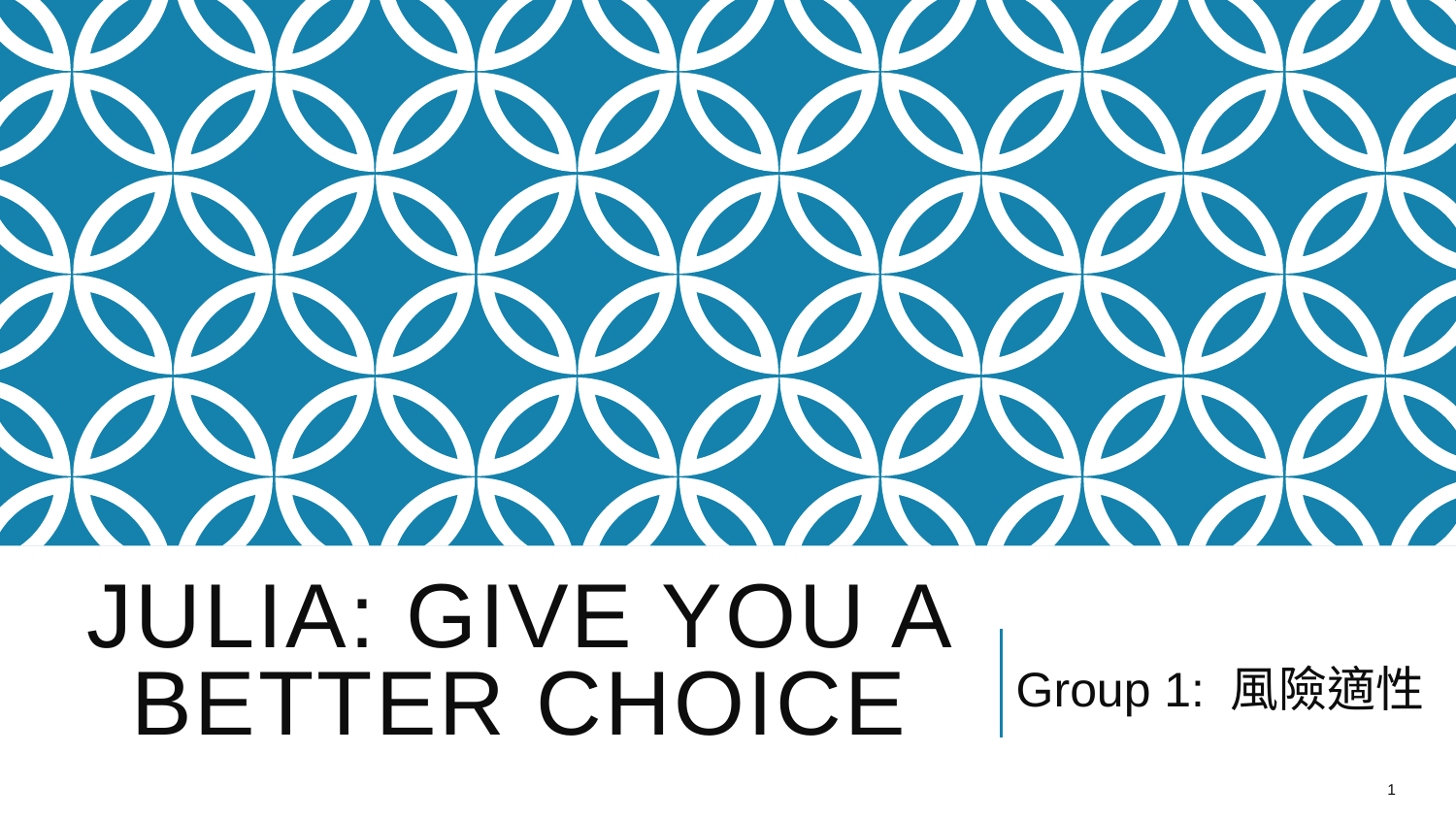

# Julia: Give You A Better Choice
Group 1: 風險適性
1